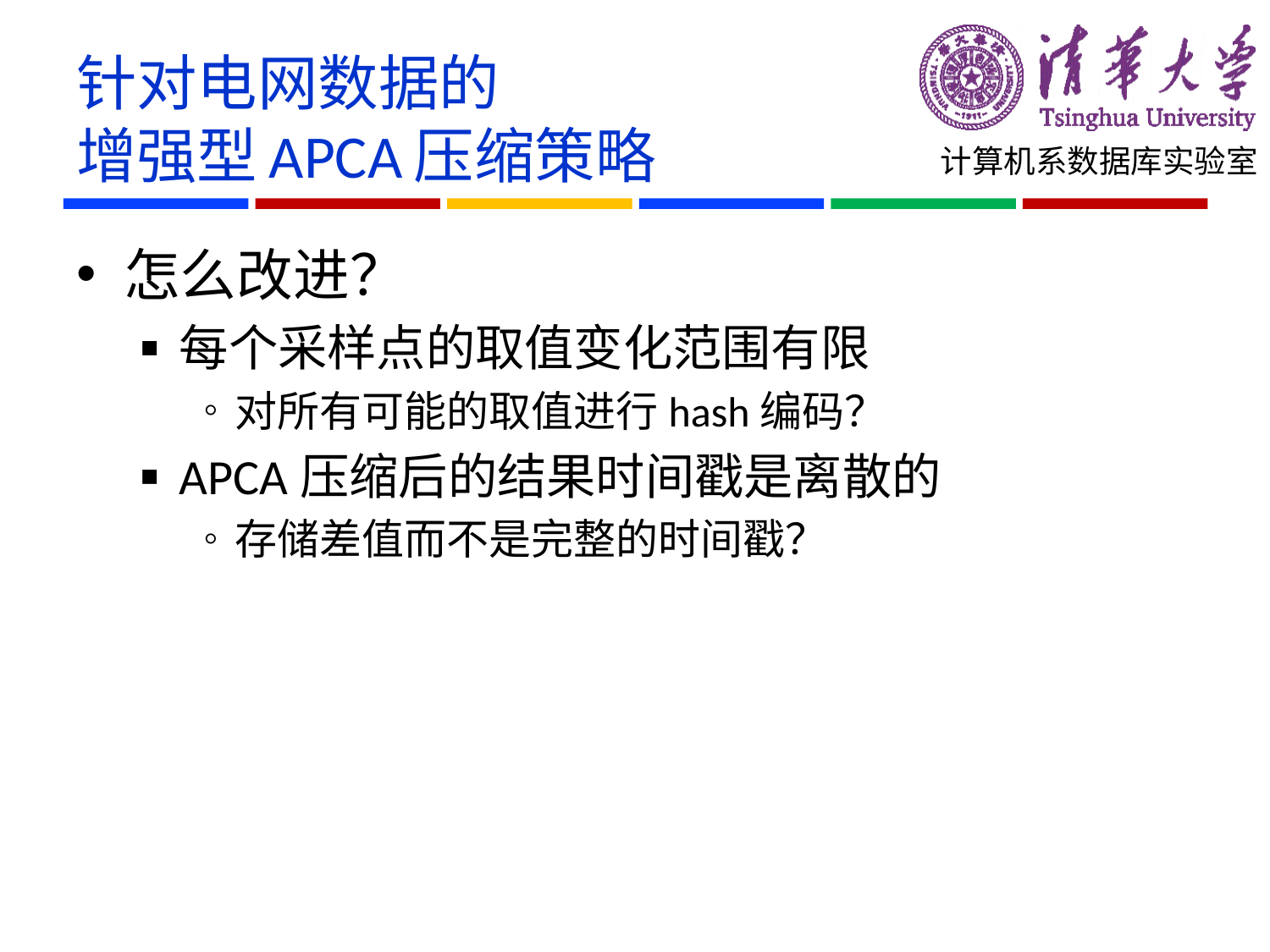

# 针对电网数据的 增强型APCA压缩策略
怎么改进？
每个采样点的取值变化范围有限
对所有可能的取值进行hash编码？
APCA压缩后的结果时间戳是离散的
存储差值而不是完整的时间戳？